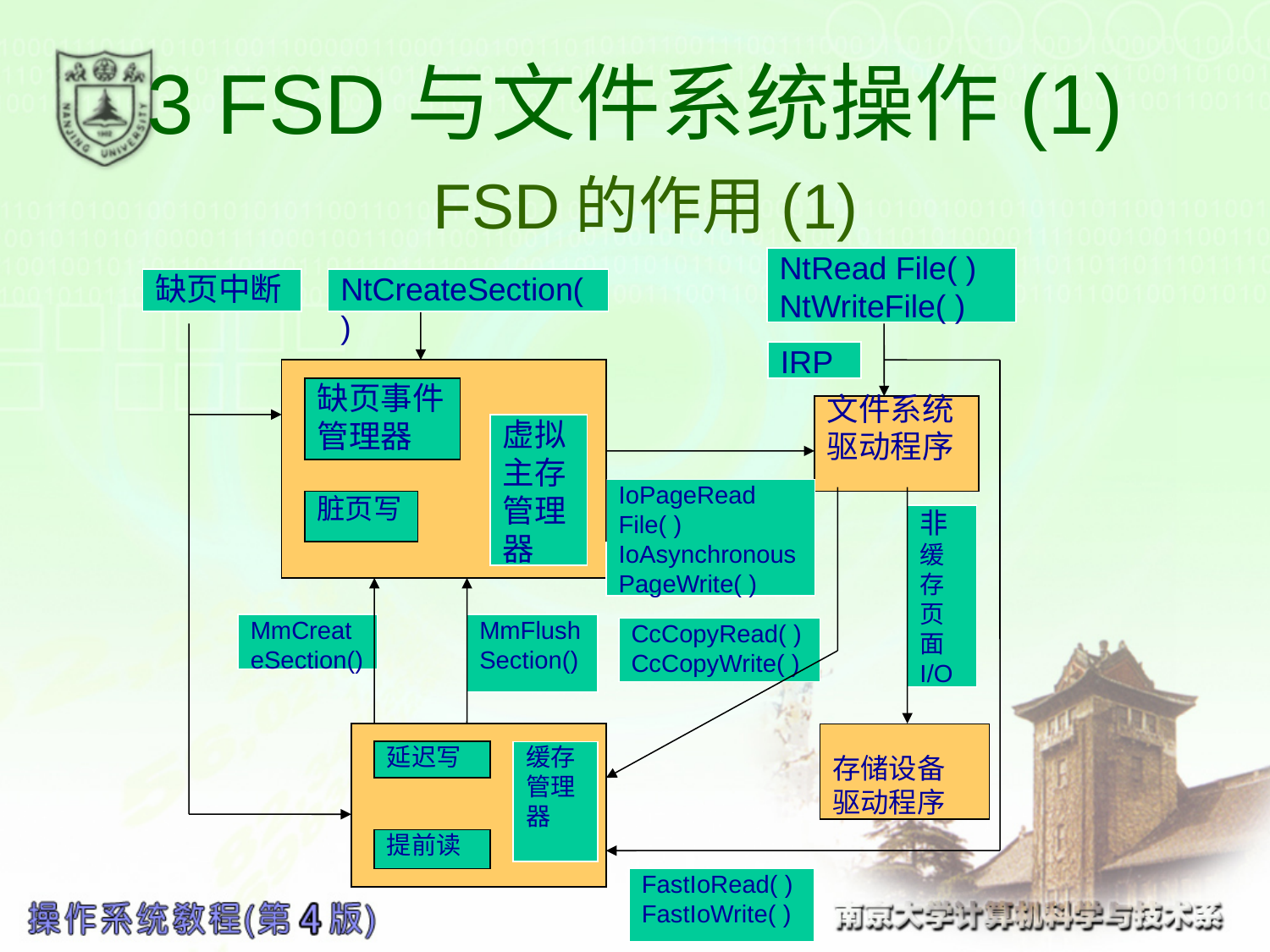

# 3 FSD与文件系统操作(1) FSD的作用(1)
NtRead File( )
NtWriteFile( )

缺页中断
NtCreateSection( )

IRP

缺页事件
管理器
文件系统
驱动程序

虚拟主存管理器

IoPageRead File( )
IoAsynchronous
PageWrite( )

脏页写
非
缓存页面I/O

MmCreateSection()
MmFlushSection()
CcCopyRead( )
CcCopyWrite( )

存储设备
驱动程序
延迟写
缓存管理器

提前读

FastIoRead( )
FastIoWrite( )